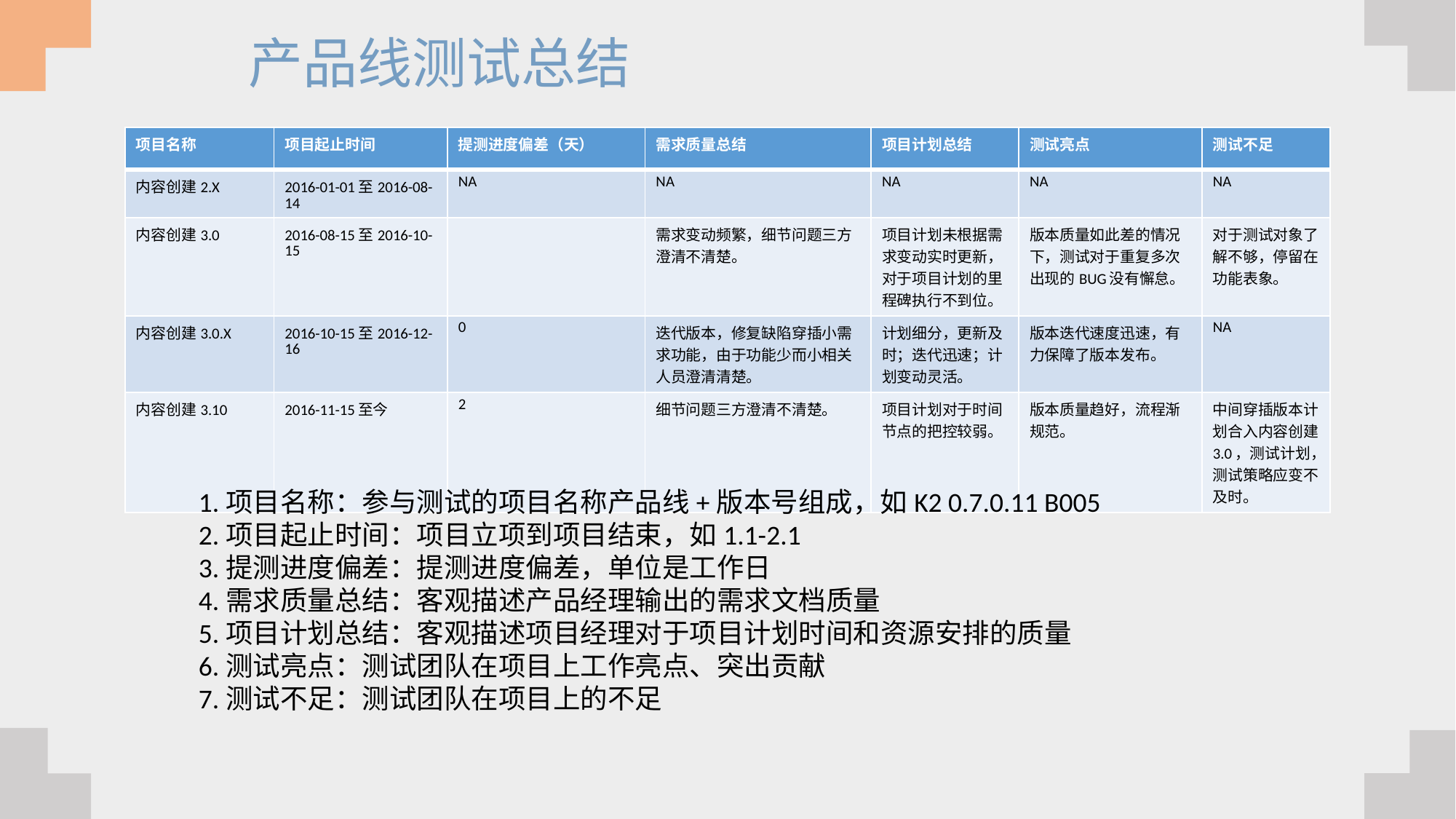

产品线测试总结
| 项目名称 | 项目起止时间 | 提测进度偏差（天） | 需求质量总结 | 项目计划总结 | 测试亮点 | 测试不足 |
| --- | --- | --- | --- | --- | --- | --- |
| 内容创建2.X | 2016-01-01至2016-08-14 | NA | NA | NA | NA | NA |
| 内容创建3.0 | 2016-08-15至2016-10-15 |  | 需求变动频繁，细节问题三方澄清不清楚。 | 项目计划未根据需求变动实时更新，对于项目计划的里程碑执行不到位。 | 版本质量如此差的情况下，测试对于重复多次出现的BUG没有懈怠。 | 对于测试对象了解不够，停留在功能表象。 |
| 内容创建3.0.X | 2016-10-15至2016-12-16 | 0 | 迭代版本，修复缺陷穿插小需求功能，由于功能少而小相关人员澄清清楚。 | 计划细分，更新及时；迭代迅速；计划变动灵活。 | 版本迭代速度迅速，有力保障了版本发布。 | NA |
| 内容创建3.10 | 2016-11-15至今 | 2 | 细节问题三方澄清不清楚。 | 项目计划对于时间节点的把控较弱。 | 版本质量趋好，流程渐规范。 | 中间穿插版本计划合入内容创建3.0，测试计划，测试策略应变不及时。 |
1.项目名称：参与测试的项目名称产品线+版本号组成，如K2 0.7.0.11 B005
2.项目起止时间：项目立项到项目结束，如1.1-2.1
3.提测进度偏差：提测进度偏差，单位是工作日
4.需求质量总结：客观描述产品经理输出的需求文档质量
5.项目计划总结：客观描述项目经理对于项目计划时间和资源安排的质量
6.测试亮点：测试团队在项目上工作亮点、突出贡献
7.测试不足：测试团队在项目上的不足